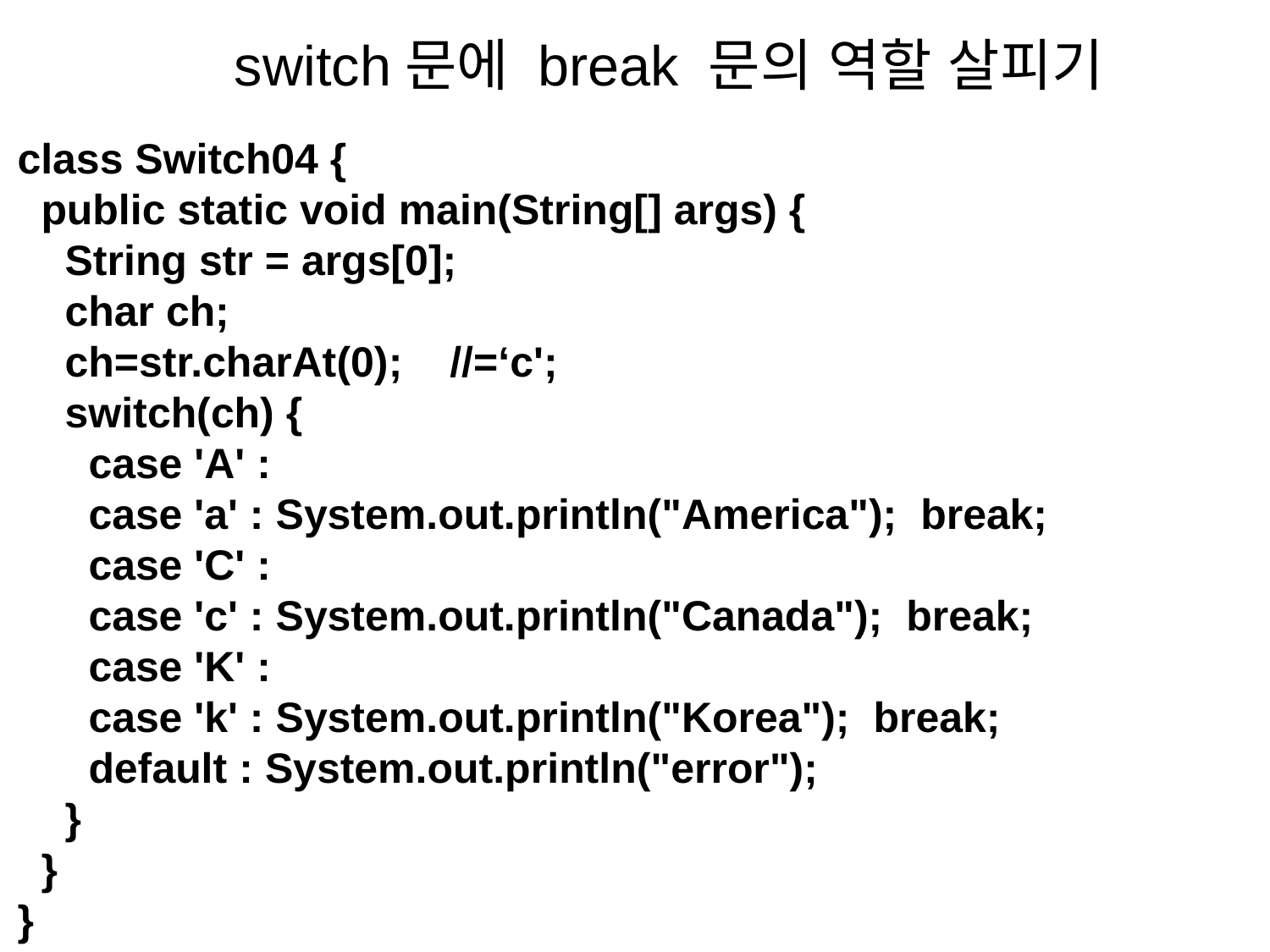

# switch문에 break 문의 역할 살피기
class Switch04 {
  public static void main(String[] args) {
    String str = args[0];
    char ch;
    ch=str.charAt(0);    //=‘c';
    switch(ch) {
      case 'A' :
      case 'a' : System.out.println("America");  break;
      case 'C' :
      case 'c' : System.out.println("Canada");  break;
      case 'K' :
      case 'k' : System.out.println("Korea");  break;
      default : System.out.println("error");
    }
  }
}